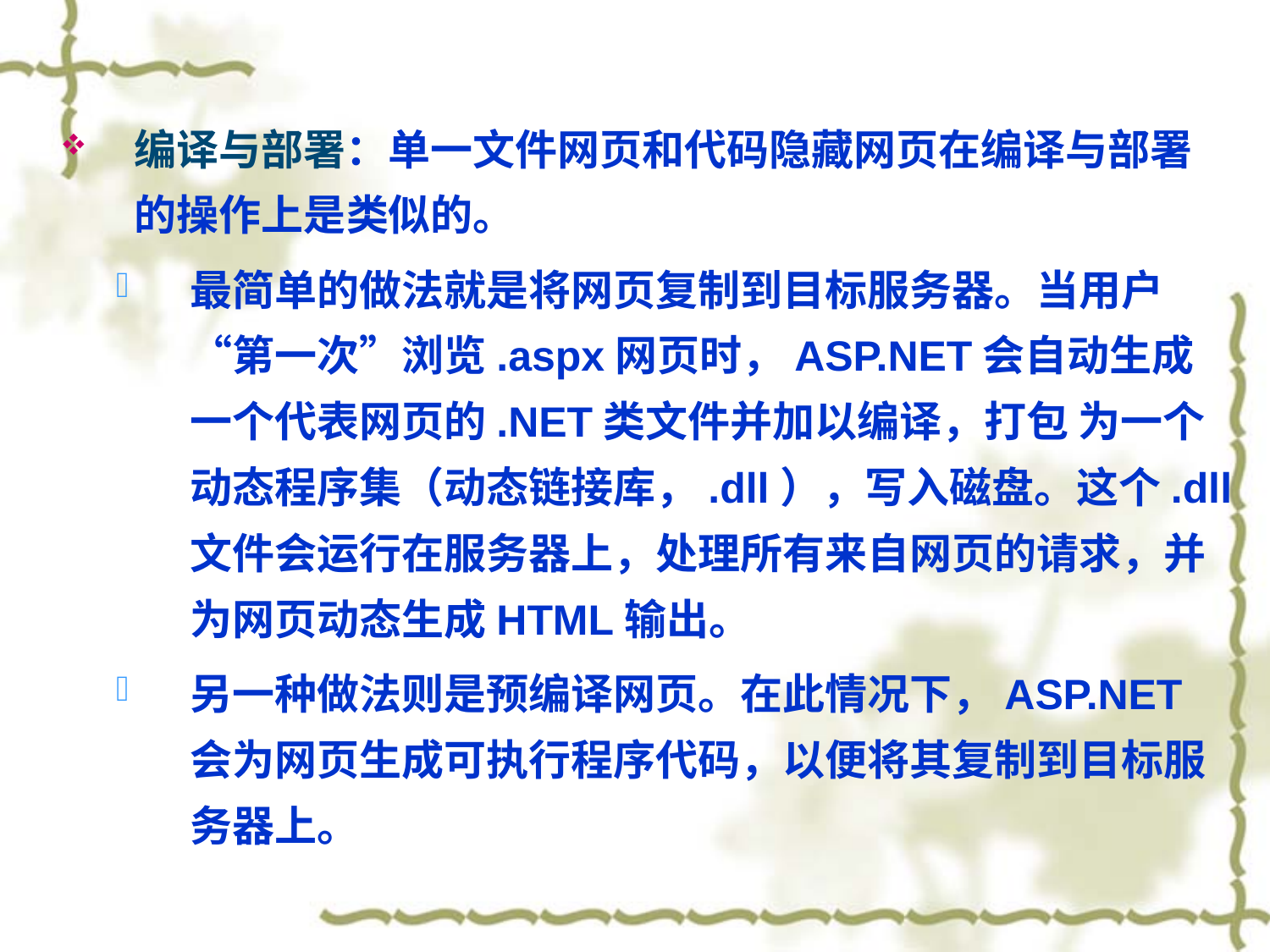

编译与部署：单一文件网页和代码隐藏网页在编译与部署的操作上是类似的。
最简单的做法就是将网页复制到目标服务器。当用户“第一次”浏览.aspx网页时，ASP.NET会自动生成一个代表网页的.NET类文件并加以编译，打包 为一个动态程序集（动态链接库，.dll），写入磁盘。这个.dll文件会运行在服务器上，处理所有来自网页的请求，并为网页动态生成HTML输出。
另一种做法则是预编译网页。在此情况下，ASP.NET会为网页生成可执行程序代码，以便将其复制到目标服务器上。